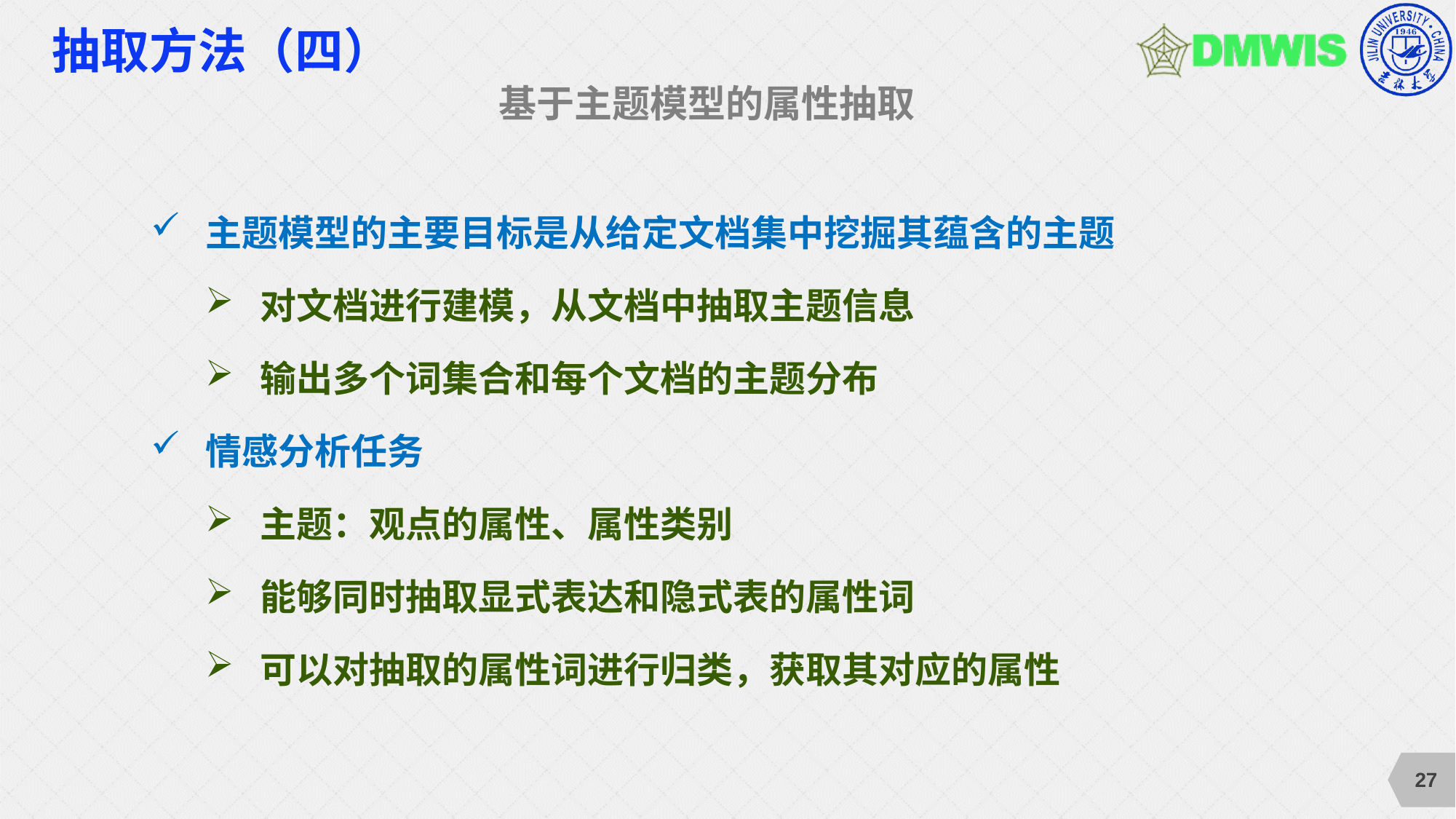

# 抽取方法（四）
基于主题模型的属性抽取
主题模型的主要目标是从给定文档集中挖掘其蕴含的主题
对文档进行建模，从文档中抽取主题信息
输出多个词集合和每个文档的主题分布
情感分析任务
主题：观点的属性、属性类别
能够同时抽取显式表达和隐式表的属性词
可以对抽取的属性词进行归类，获取其对应的属性

27